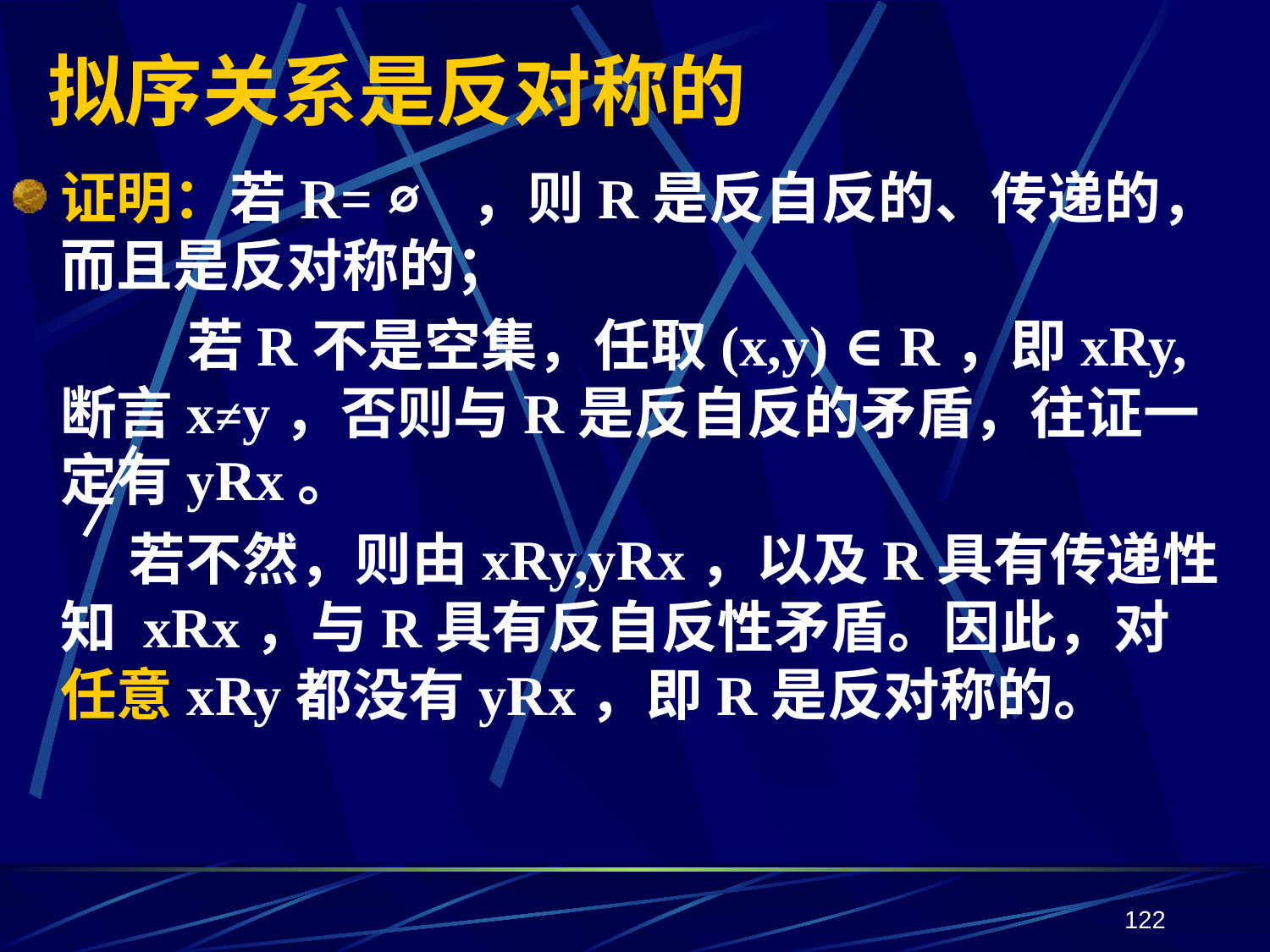

# 拟序关系是反对称的
证明：若R= ∅ ，则R是反自反的、传递的， 而且是反对称的；
		若R不是空集，任取(x,y) ∈R，即xRy, 断言x≠y，否则与R是反自反的矛盾，往证一定有yRx。
        若不然，则由xRy,yRx，以及R具有传递性知 xRx，与R具有反自反性矛盾。因此，对任意xRy都没有yRx，即R是反对称的。

122